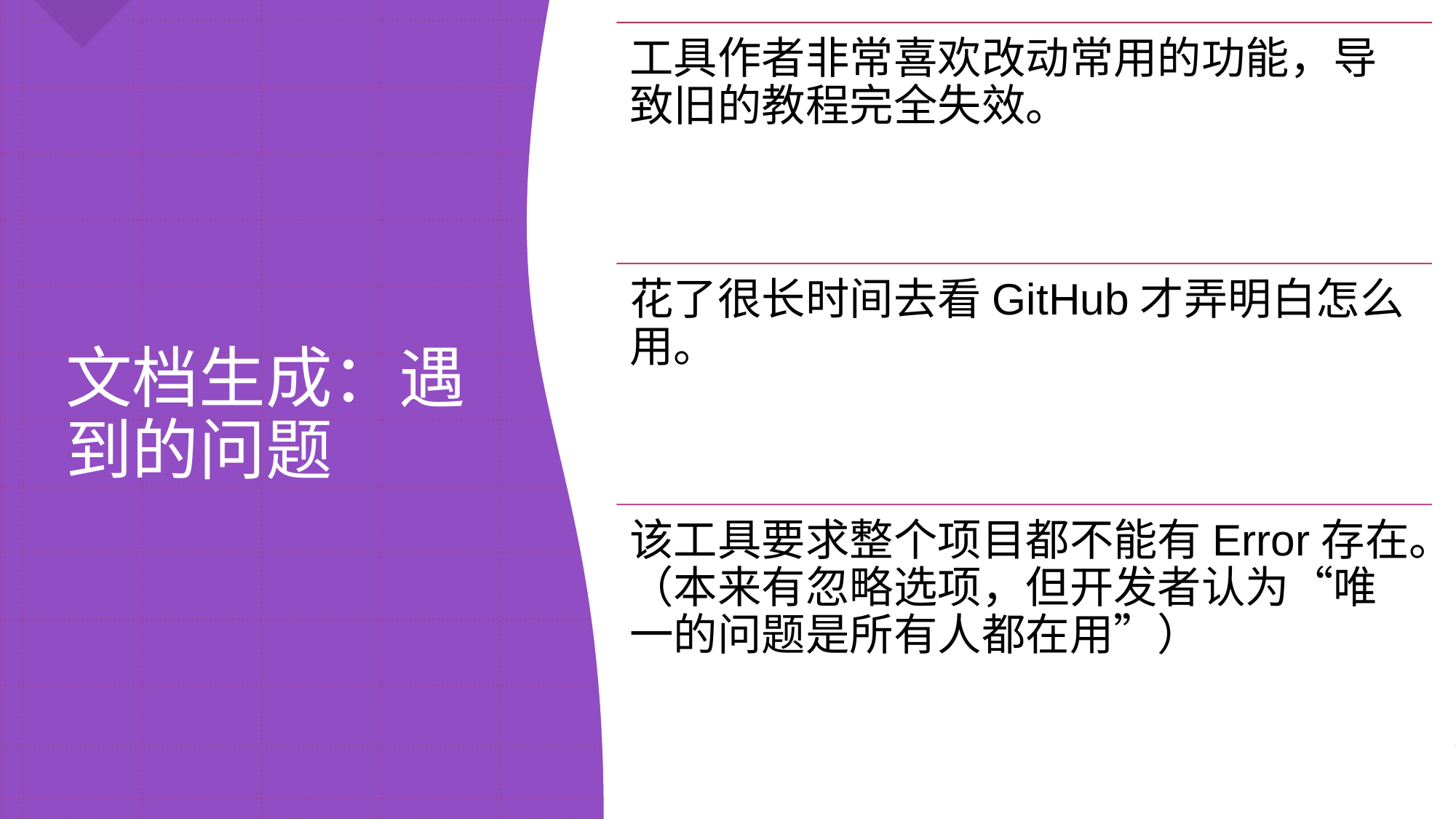

工具作者非常喜欢改动常用的功能，导致旧的教程完全失效。
花了很长时间去看GitHub才弄明白怎么用。
该工具要求整个项目都不能有Error存在。（本来有忽略选项，但开发者认为“唯一的问题是所有人都在用”）
# 文档生成：遇到的问题